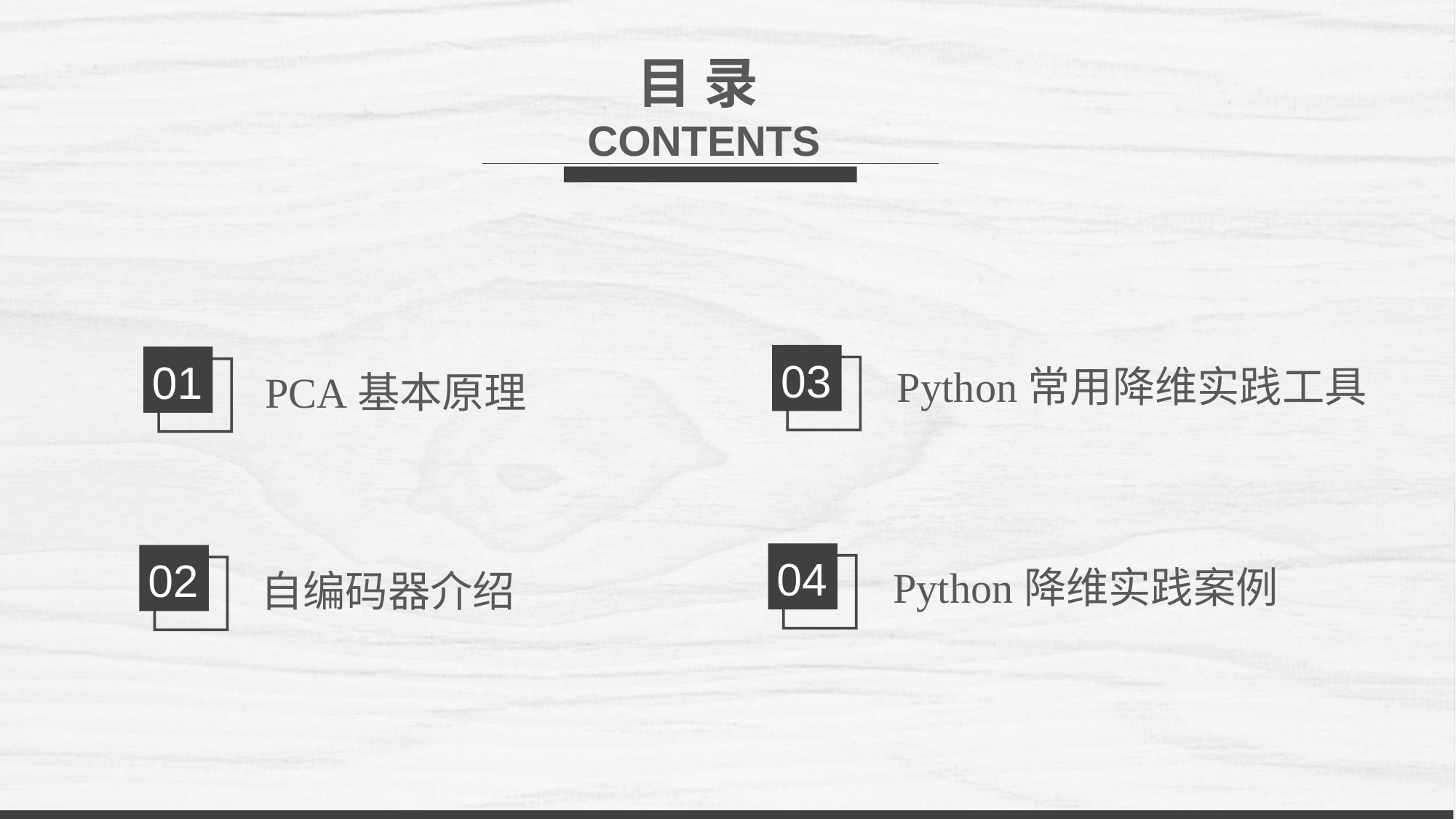

目 录
CONTENTS

03
01
Python常用降维实践工具
PCA基本原理

04
02
Python降维实践案例

自编码器介绍